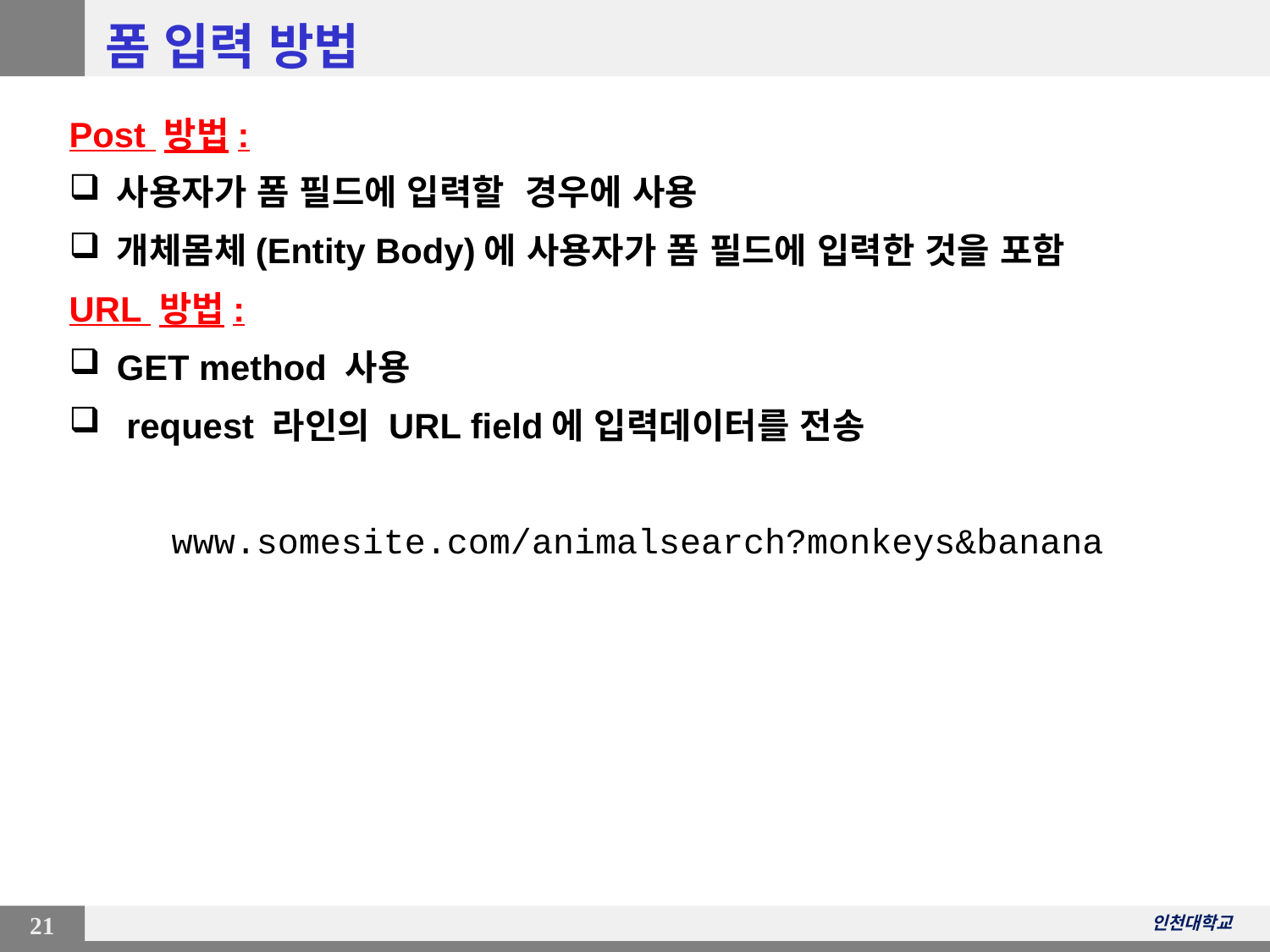

# 폼 입력 방법
Post 방법:
사용자가 폼 필드에 입력할  경우에 사용
개체몸체(Entity Body)에 사용자가 폼 필드에 입력한 것을 포함
URL 방법:
GET method 사용
 request 라인의 URL field에 입력데이터를 전송

www.somesite.com/animalsearch?monkeys&banana